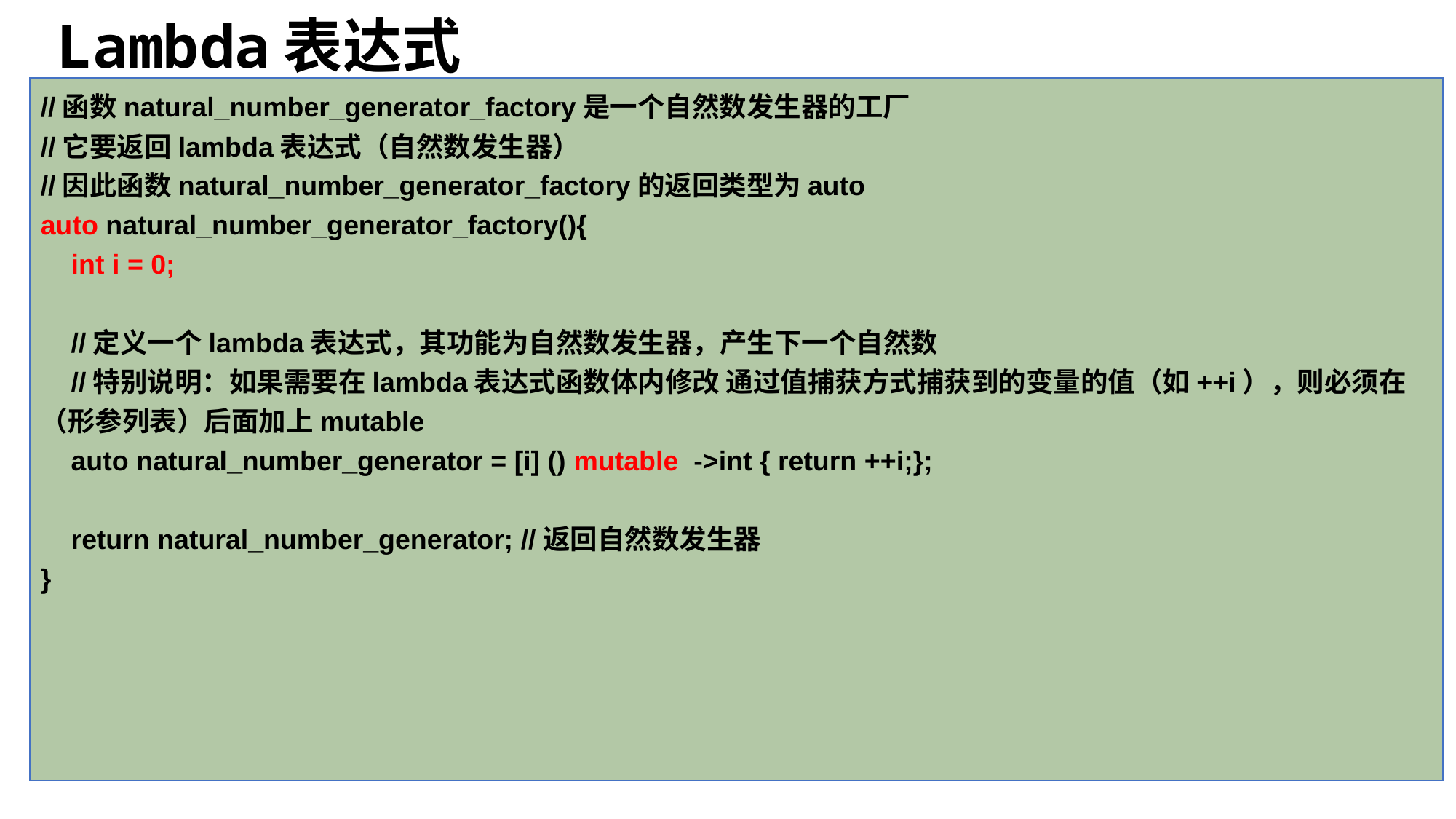

# Lambda表达式
//函数natural_number_generator_factory是一个自然数发生器的工厂
//它要返回lambda表达式（自然数发生器）
//因此函数natural_number_generator_factory的返回类型为auto
auto natural_number_generator_factory(){
    int i = 0;

    //定义一个lambda表达式，其功能为自然数发生器，产生下一个自然数
    //特别说明：如果需要在lambda表达式函数体内修改 通过值捕获方式捕获到的变量的值（如++i），则必须在（形参列表）后面加上mutable
    auto natural_number_generator = [i] () mutable  ->int { return ++i;};

    return natural_number_generator; //返回自然数发生器
}